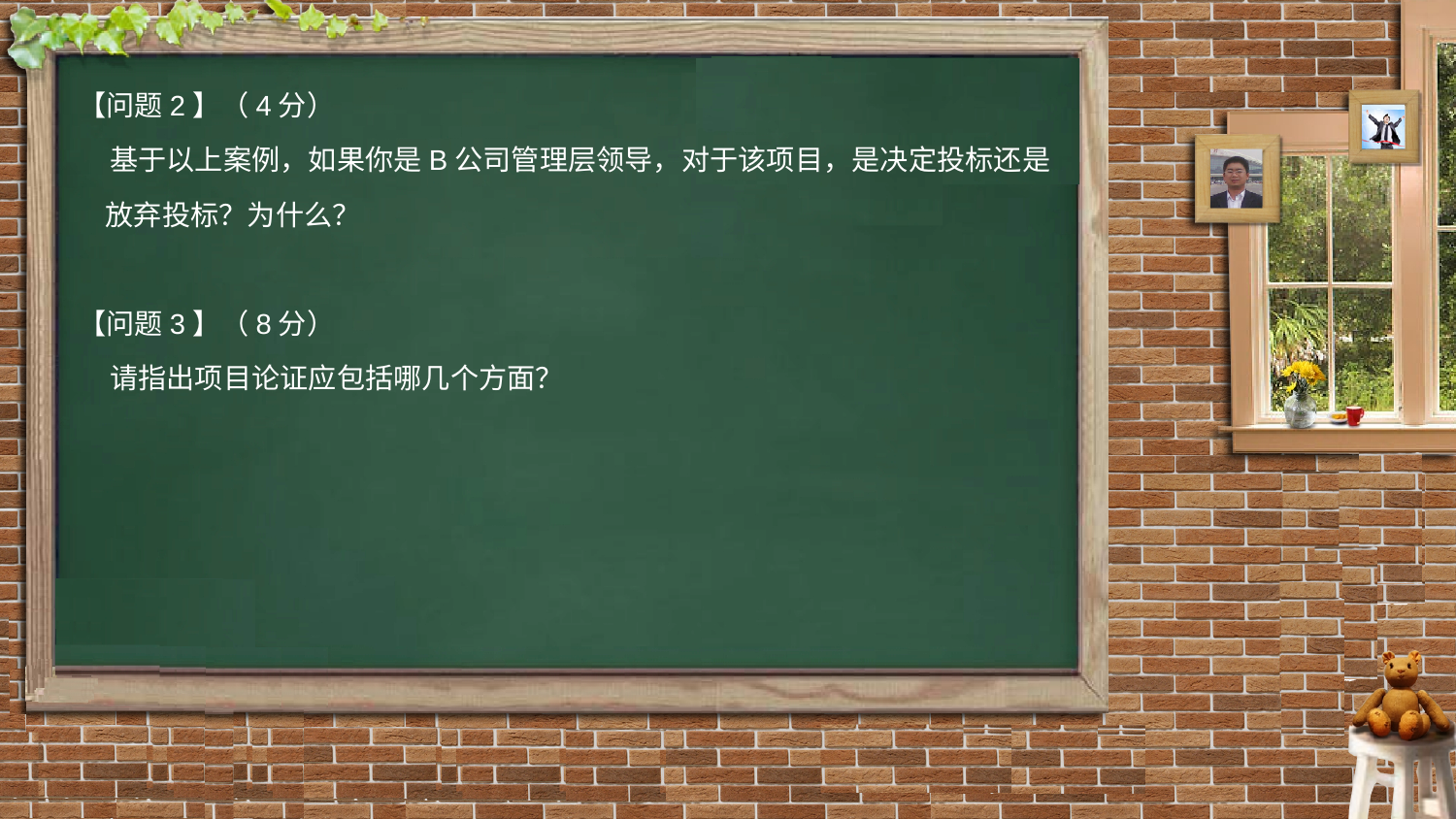

【问题2】（4分）
    基于以上案例，如果你是B公司管理层领导，对于该项目，是决定投标还是放弃投标？为什么？

【问题3】（8分）
    请指出项目论证应包括哪几个方面？